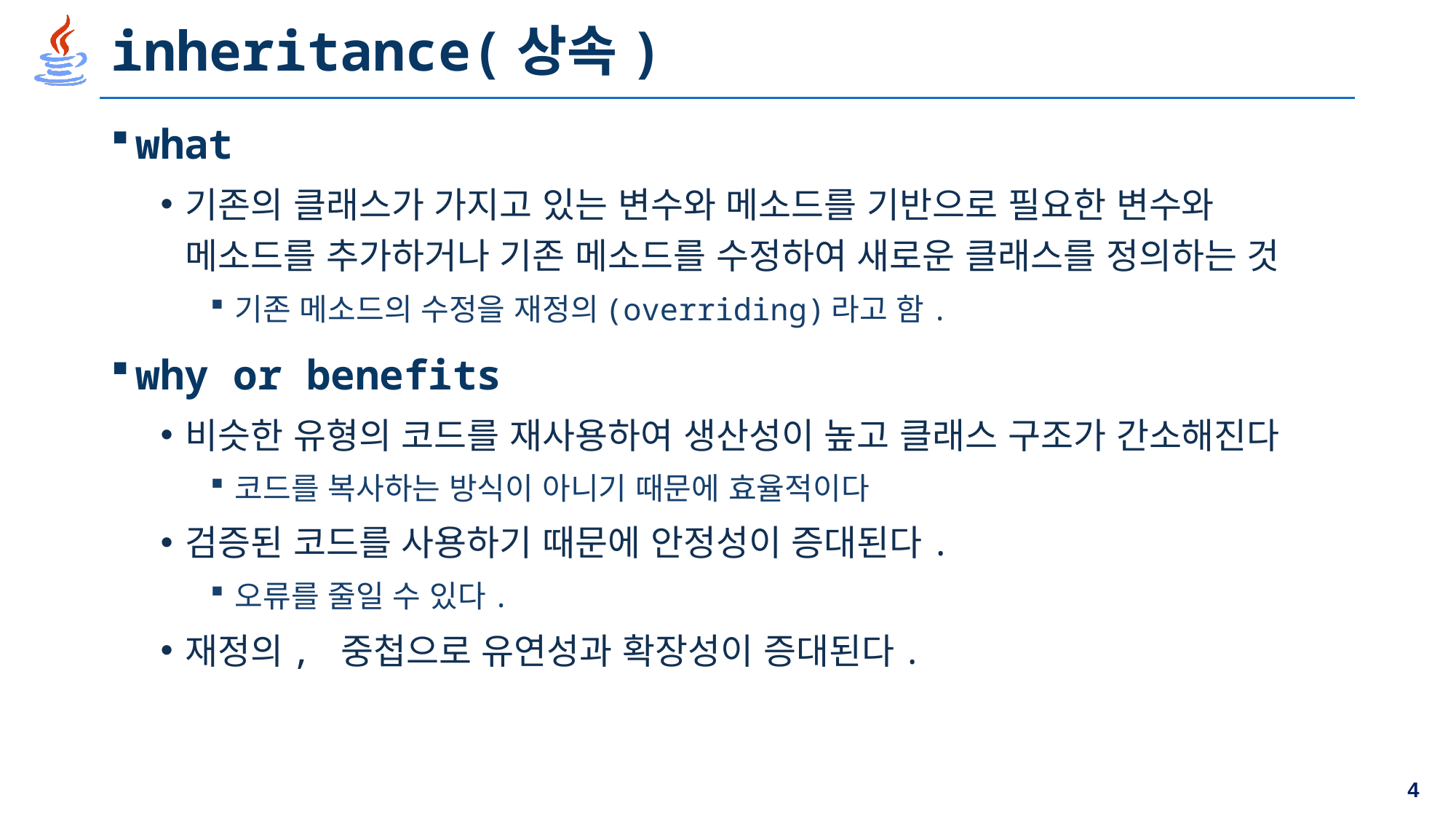

# inheritance(상속)
what
기존의 클래스가 가지고 있는 변수와 메소드를 기반으로 필요한 변수와 메소드를 추가하거나 기존 메소드를 수정하여 새로운 클래스를 정의하는 것
기존 메소드의 수정을 재정의(overriding)라고 함.
why or benefits
비슷한 유형의 코드를 재사용하여 생산성이 높고 클래스 구조가 간소해진다
코드를 복사하는 방식이 아니기 때문에 효율적이다
검증된 코드를 사용하기 때문에 안정성이 증대된다.
오류를 줄일 수 있다.
재정의, 중첩으로 유연성과 확장성이 증대된다.
4